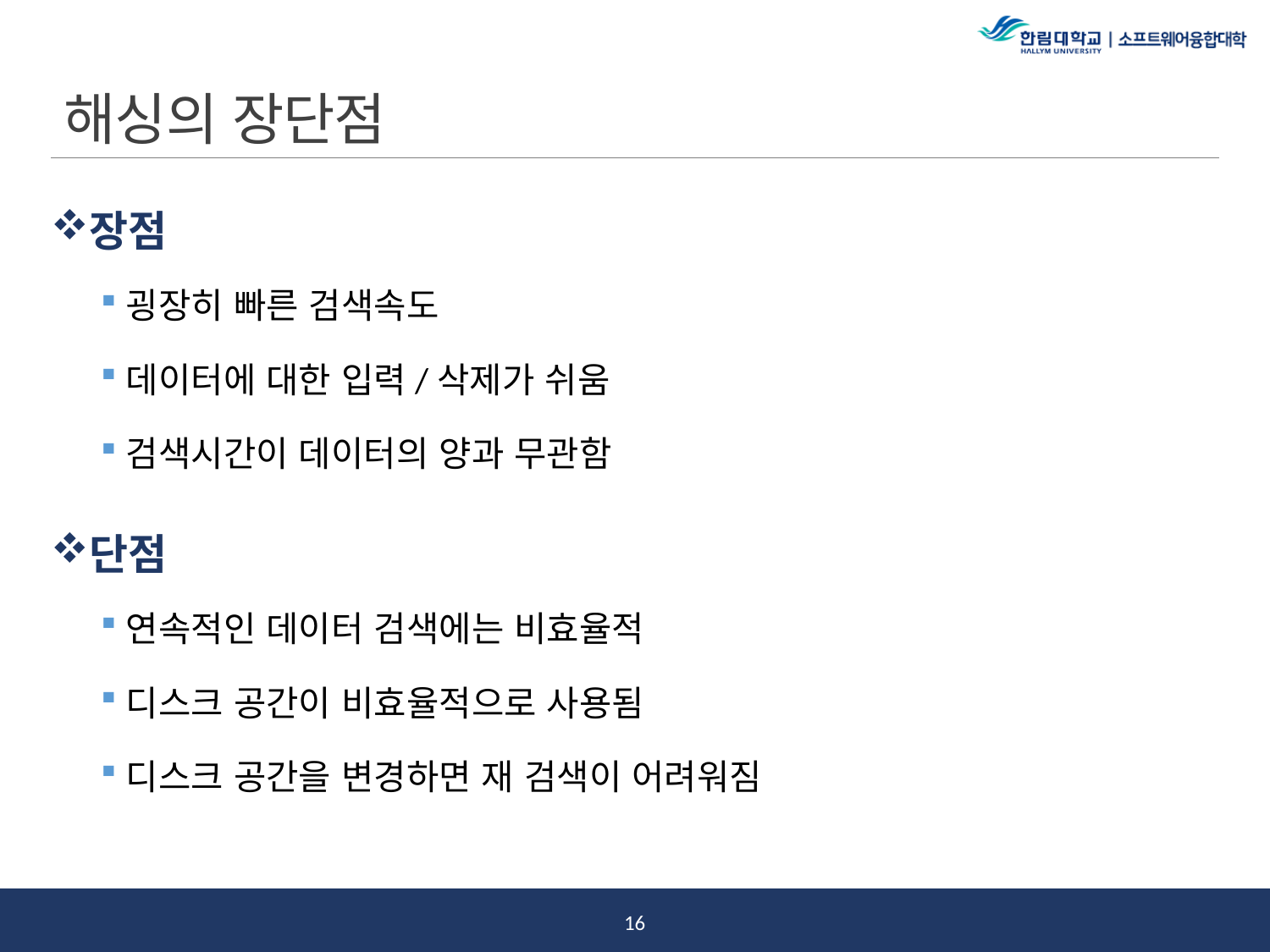

# 해싱의 장단점
장점
굉장히 빠른 검색속도
데이터에 대한 입력/삭제가 쉬움
검색시간이 데이터의 양과 무관함
단점
연속적인 데이터 검색에는 비효율적
디스크 공간이 비효율적으로 사용됨
디스크 공간을 변경하면 재 검색이 어려워짐
16